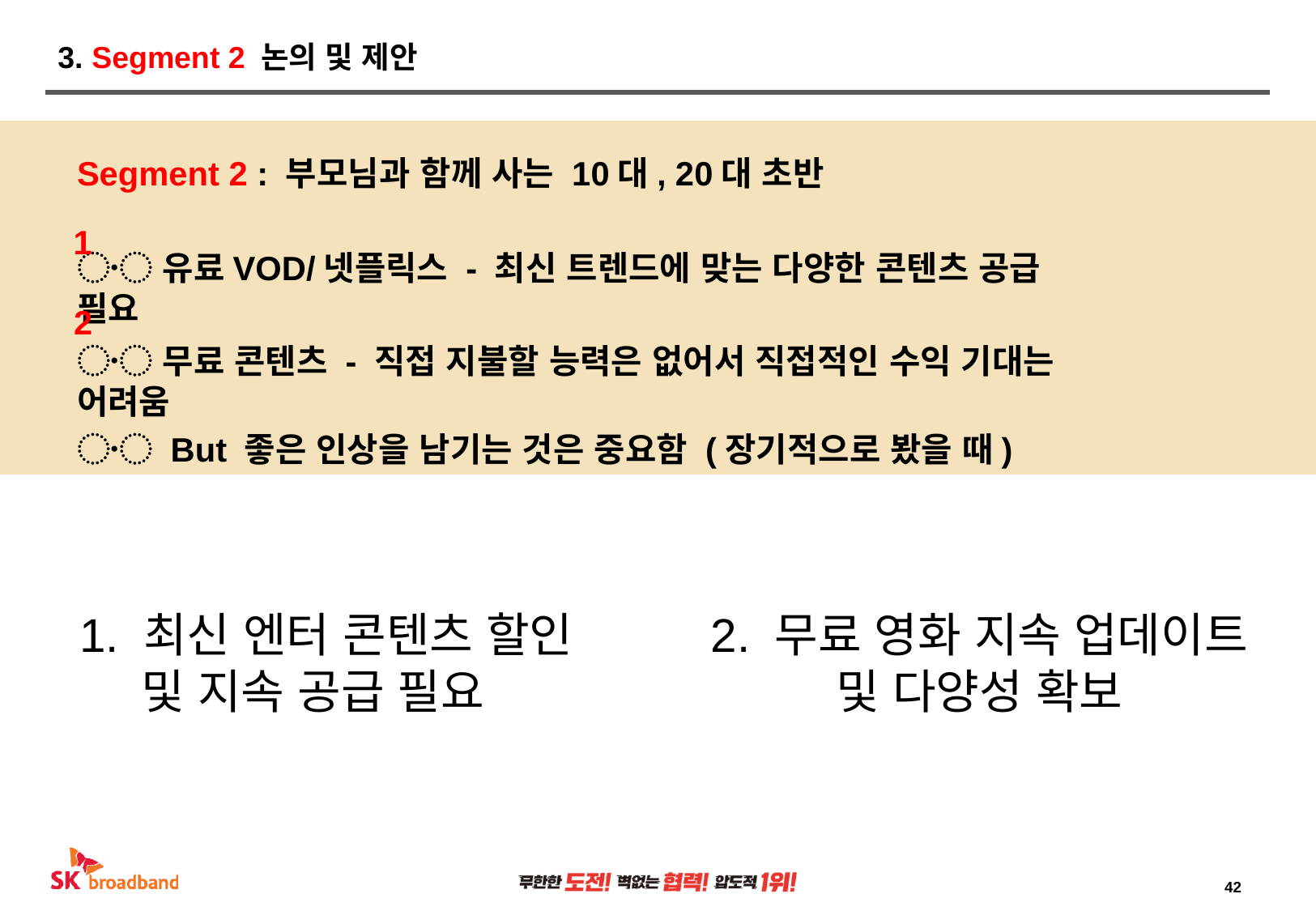

# 3. Segment 2 논의 및 제안

Segment 2 : 부모님과 함께 사는 10대, 20대 초반

〮 유료VOD/넷플릭스 - 최신 트렌드에 맞는 다양한 콘텐츠 공급 필요
1
2
〮 무료 콘텐츠 - 직접 지불할 능력은 없어서 직접적인 수익 기대는 어려움
〮 But 좋은 인상을 남기는 것은 중요함 (장기적으로 봤을 때)

1. 최신 엔터 콘텐츠 할인
및 지속 공급 필요
2. 무료 영화 지속 업데이트 및 다양성 확보